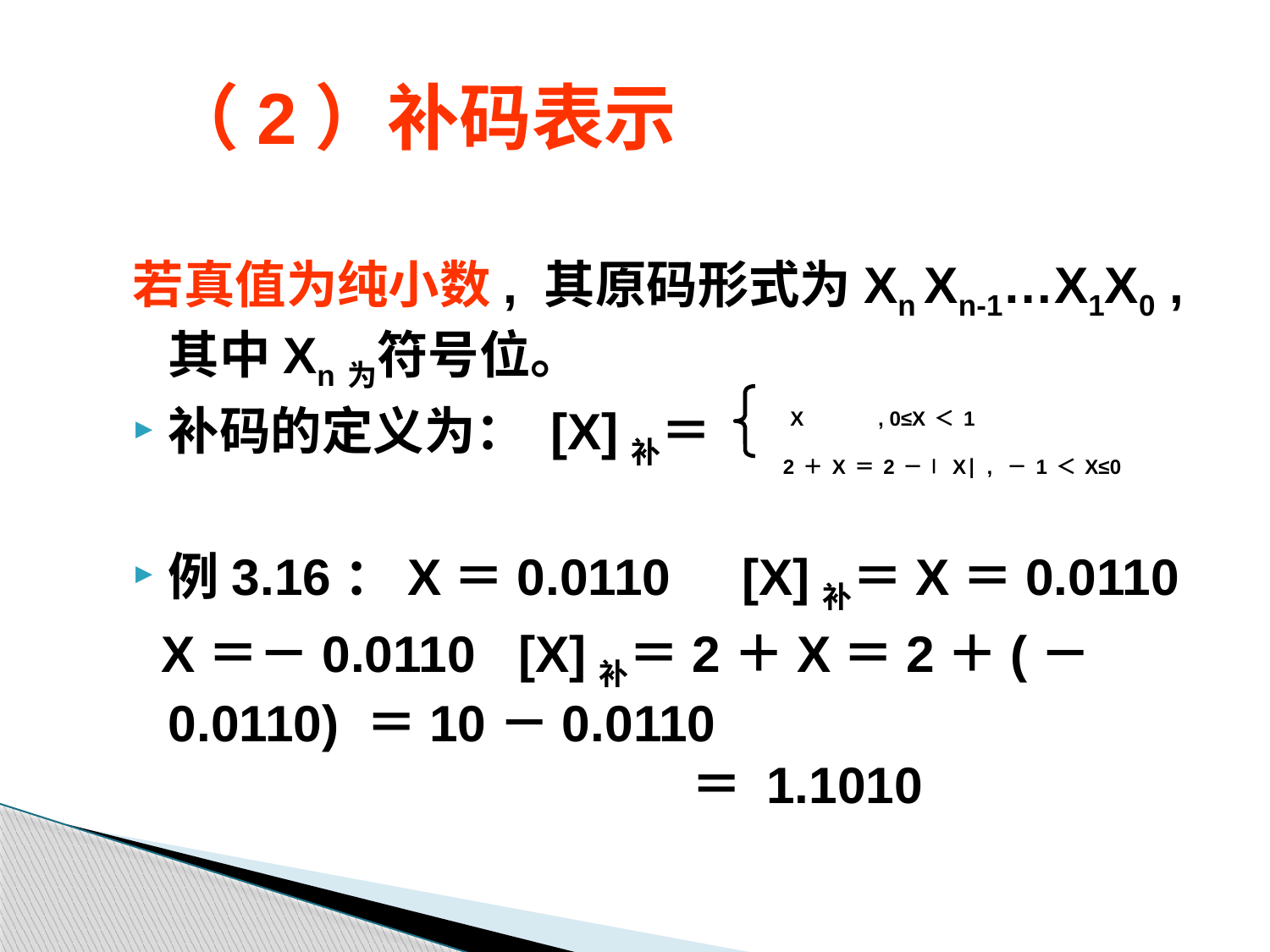

# （2）补码表示
若真值为纯小数, 其原码形式为Xn Xn-1…X1X0 , 其中Xn为符号位。
补码的定义为： [X]补＝

例3.16：X＝0.0110     [X]补＝X＝0.0110
  X＝－0.0110   [X]补＝2＋X＝2＋(－0.0110) ＝10－0.0110                                                                      ＝ 1.1010
     X             , 0≤X＜1
 2＋X＝2－∣X∣, －1＜X≤0